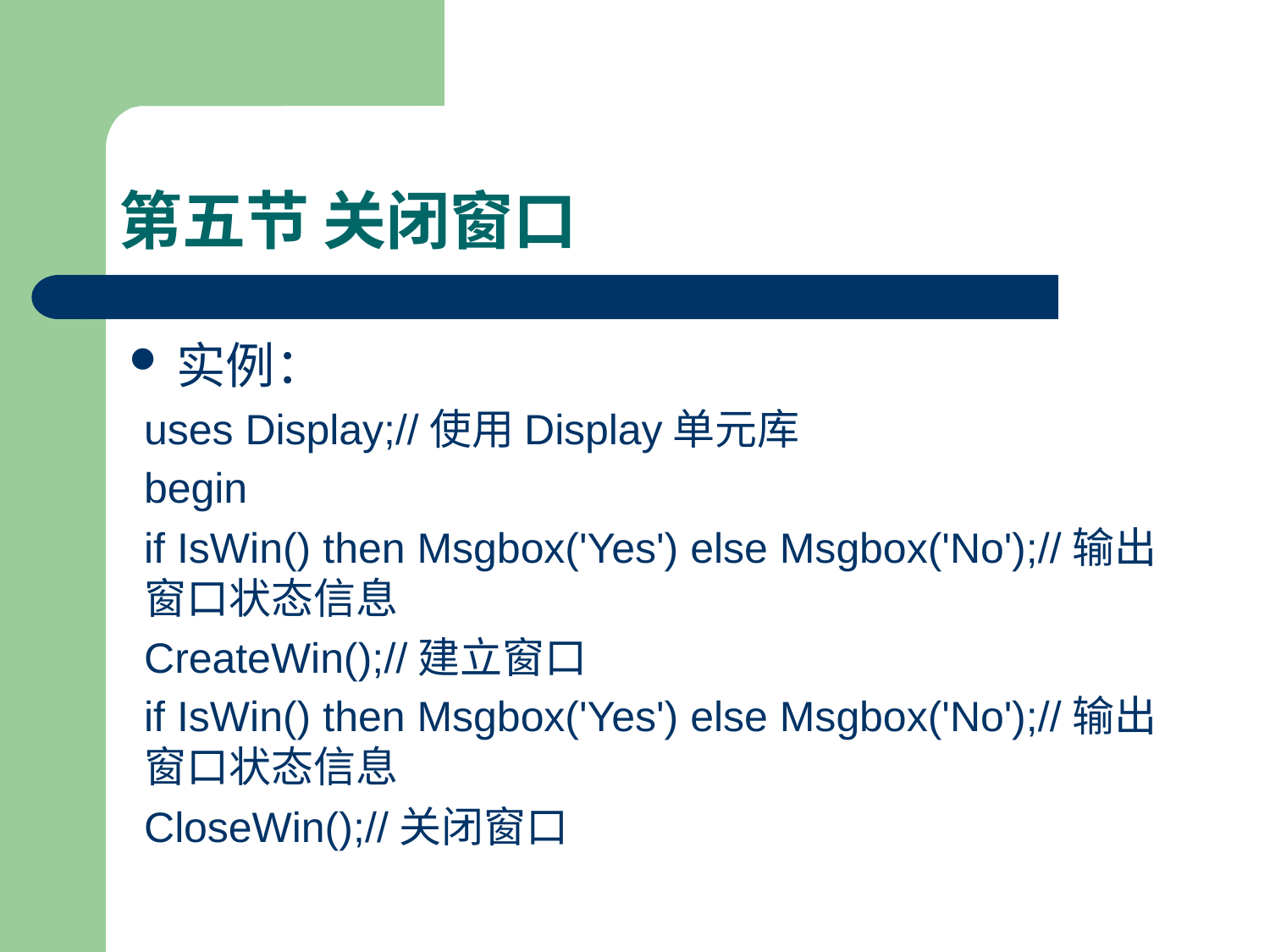

# 第五节 关闭窗口
实例：
uses Display;//使用Display单元库
begin
if IsWin() then Msgbox('Yes') else Msgbox('No');//输出窗口状态信息
CreateWin();//建立窗口
if IsWin() then Msgbox('Yes') else Msgbox('No');//输出窗口状态信息
CloseWin();//关闭窗口